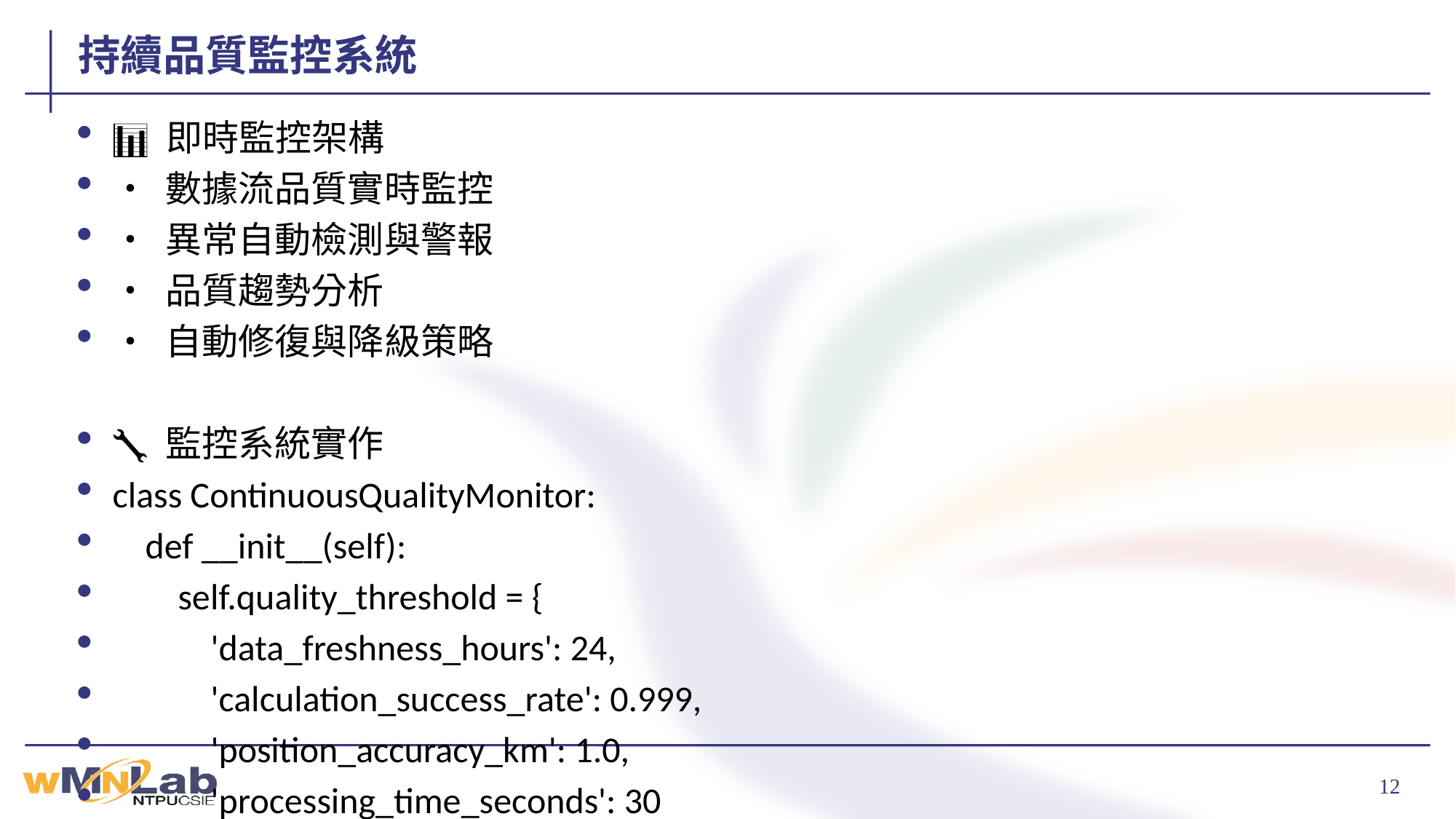

# 持續品質監控系統
📊 即時監控架構
• 數據流品質實時監控
• 異常自動檢測與警報
• 品質趨勢分析
• 自動修復與降級策略

🔧 監控系統實作
class ContinuousQualityMonitor:
    def __init__(self):
        self.quality_threshold = {
            'data_freshness_hours': 24,
            'calculation_success_rate': 0.999,
            'position_accuracy_km': 1.0,
            'processing_time_seconds': 30
        }

    def monitor_data_stream(self):
        while True:
            current_metrics = self._collect_current_metrics()

            for metric, threshold in self.quality_threshold.items():
                if not self._check_threshold(current_metrics[metric], threshold):
                    self._trigger_quality_alert(metric, current_metrics[metric])

            time.sleep(60)  # 每分鐘檢查一次

    def auto_healing_system(self, detected_issue):
        healing_strategies = {
            'tle_data_outdated': self._refresh_tle_data,
            'memory_usage_high': self._optimize_memory_usage,
            'processing_slow': self._increase_parallel_workers
        }

        if detected_issue in healing_strategies:
            healing_strategies[detected_issue]()